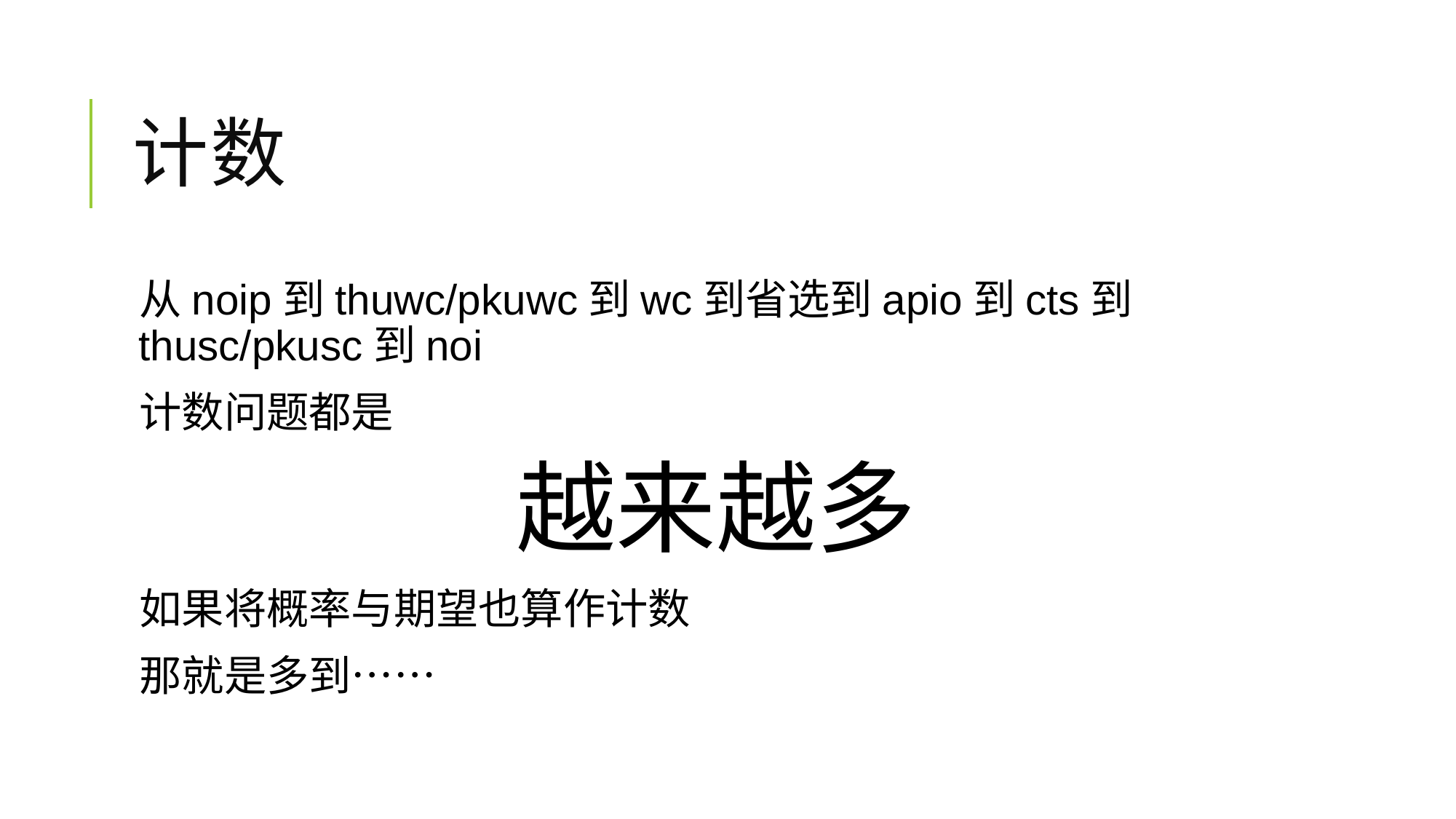

# 计数
从noip到thuwc/pkuwc到wc到省选到apio到cts到thusc/pkusc到noi
计数问题都是
越来越多
如果将概率与期望也算作计数
那就是多到……